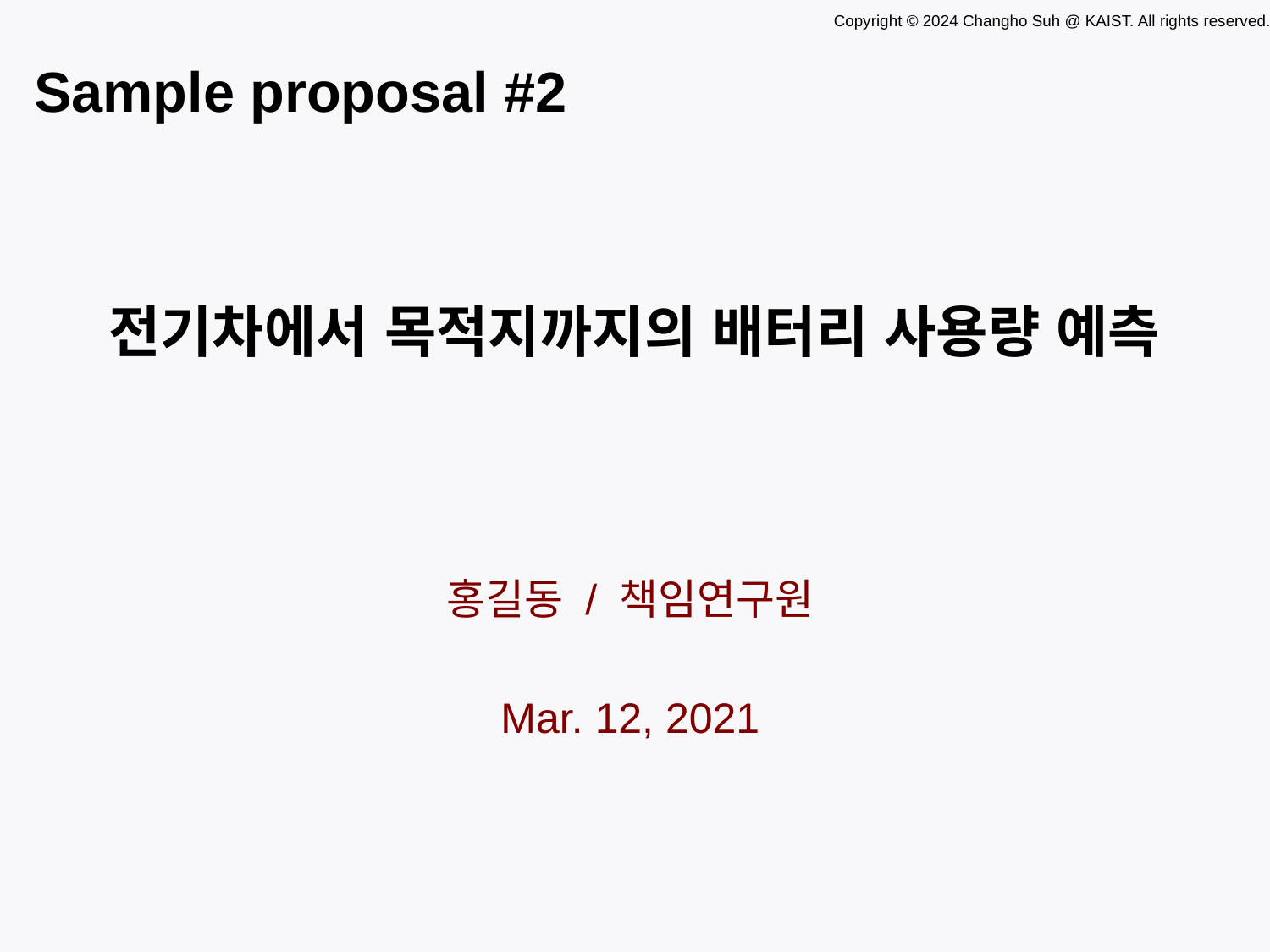

Sample proposal #2
전기차에서 목적지까지의 배터리 사용량 예측
홍길동 / 책임연구원

Mar. 12, 2021